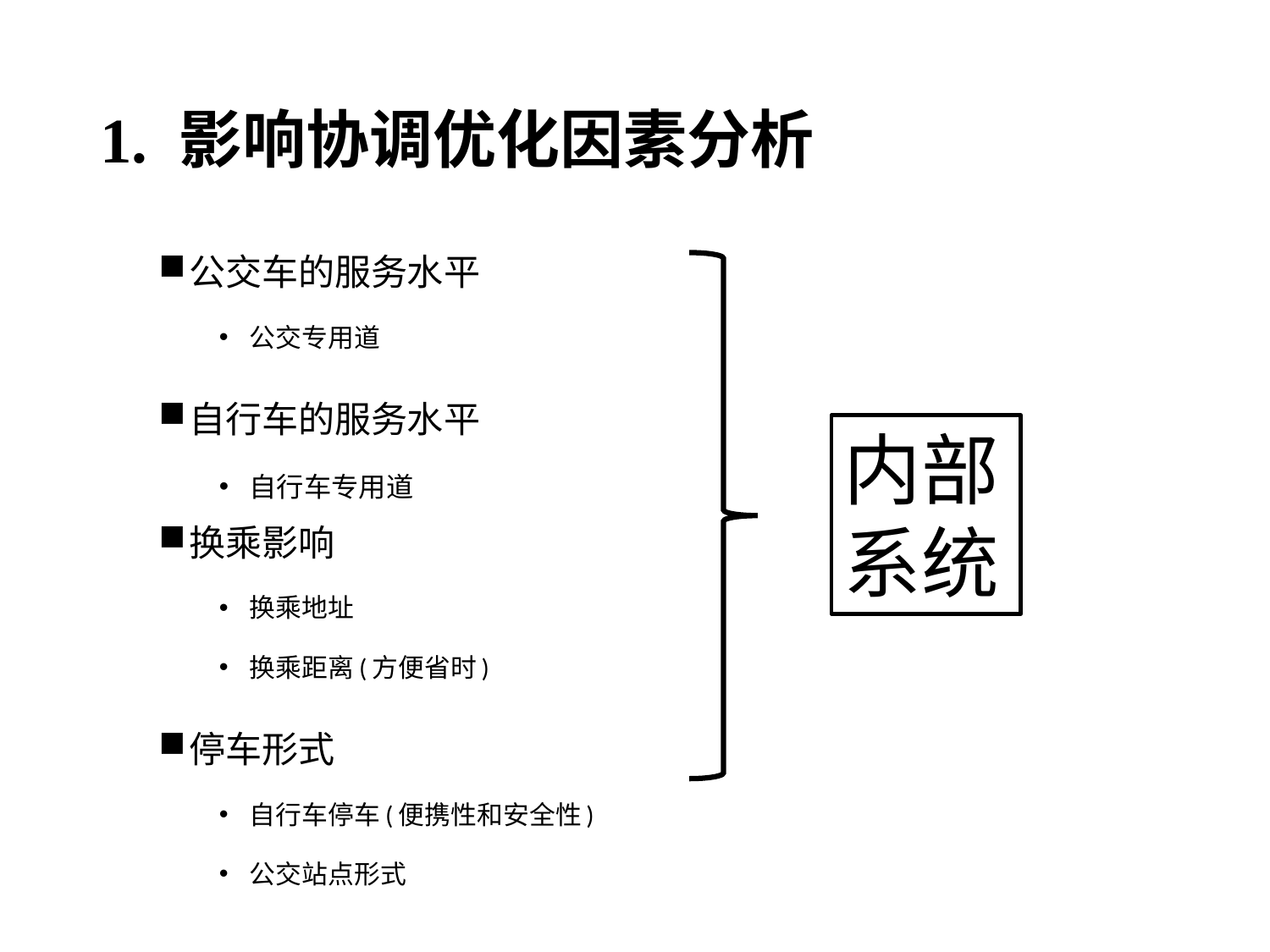

# 1. 影响协调优化因素分析
公交车的服务水平
公交专用道
自行车的服务水平
自行车专用道
换乘影响
换乘地址
换乘距离(方便省时)
停车形式
自行车停车(便携性和安全性)
公交站点形式

内部系统